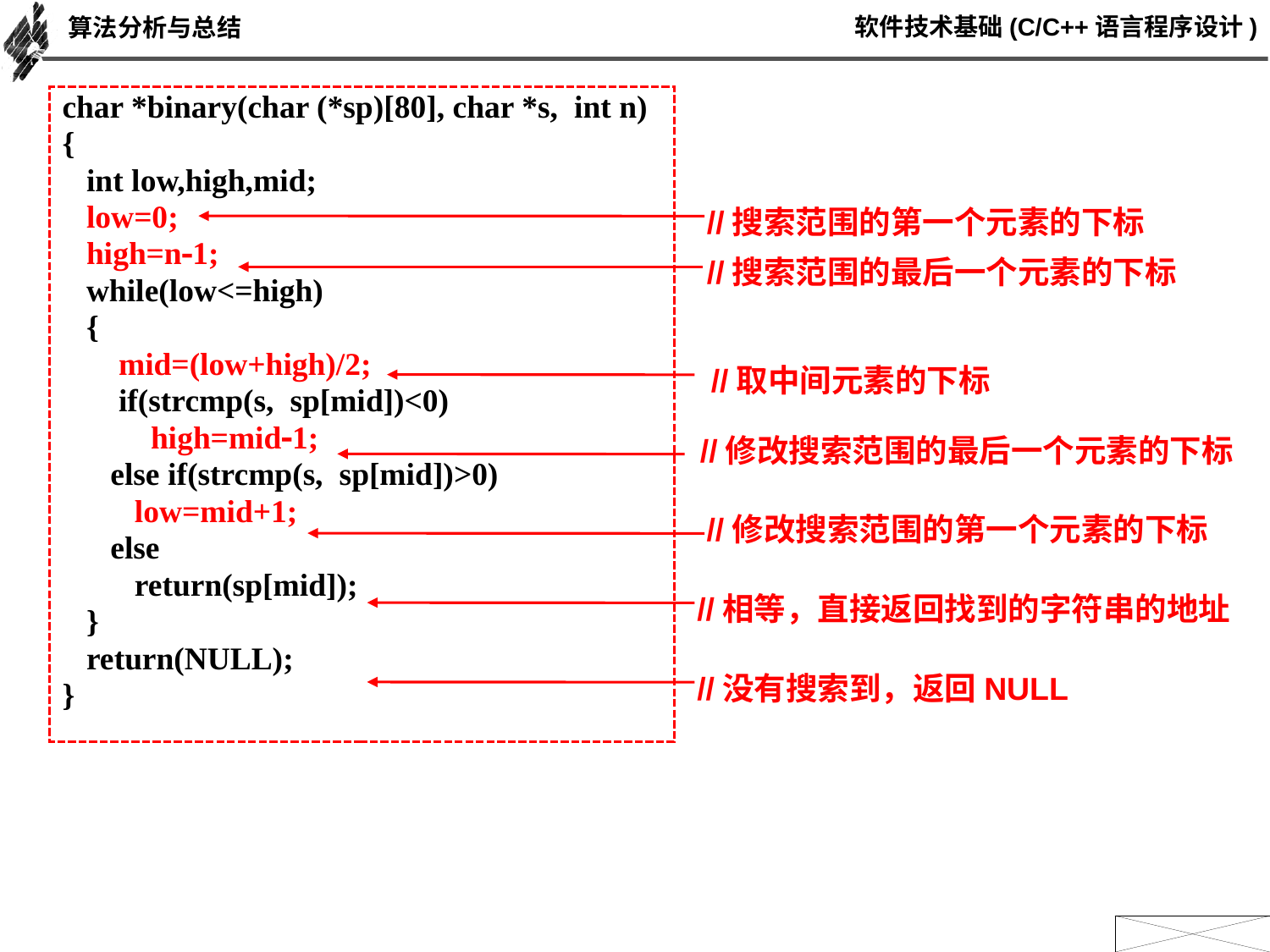

算法分析与总结
char *binary(char (*sp)[80], char *s,  int n)
{
   int low,high,mid;
   low=0;
   high=n−1;
   while(low<=high)
   {
       mid=(low+high)/2;
       if(strcmp(s,  sp[mid])<0)
           high=mid−1;
      else if(strcmp(s,  sp[mid])>0)
         low=mid+1;
      else
         return(sp[mid]);
   }
   return(NULL);
}
//搜索范围的第一个元素的下标
//搜索范围的最后一个元素的下标
//取中间元素的下标
 //修改搜索范围的最后一个元素的下标
//修改搜索范围的第一个元素的下标
//相等，直接返回找到的字符串的地址
//没有搜索到，返回NULL